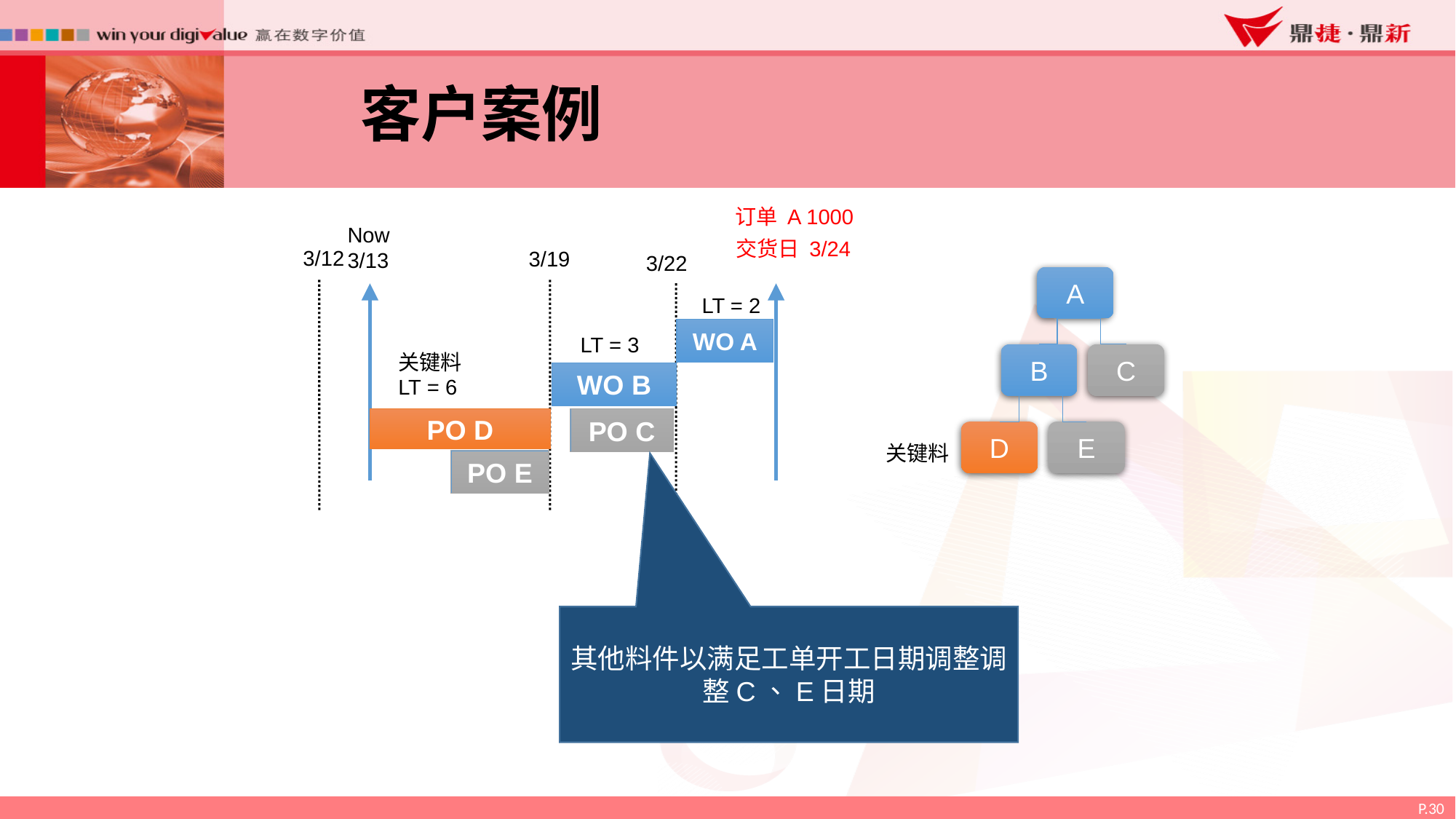

客户案例
订单 A 1000

Now
3/13
交货日 3/24
3/12
3/19
3/22
A

LT = 2
WO A
LT = 3
关键料
LT = 6
B
C
WO B
PO D
PO C
D
E
关键料
PO E
其他料件以满足工单开工日期调整调整C、E日期